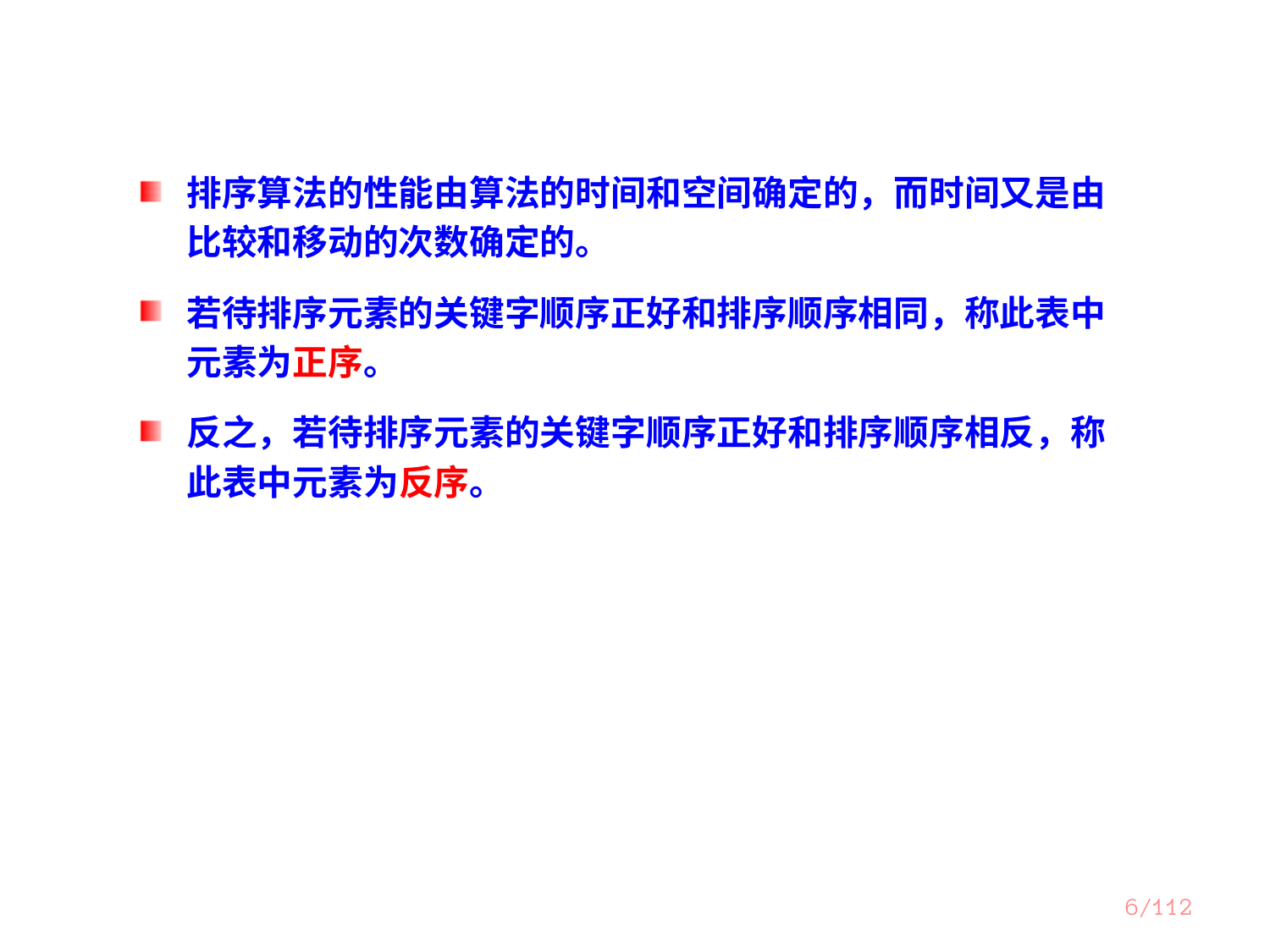

排序算法的性能由算法的时间和空间确定的，而时间又是由比较和移动的次数确定的。
若待排序元素的关键字顺序正好和排序顺序相同，称此表中元素为正序。
反之，若待排序元素的关键字顺序正好和排序顺序相反，称此表中元素为反序。
6/112